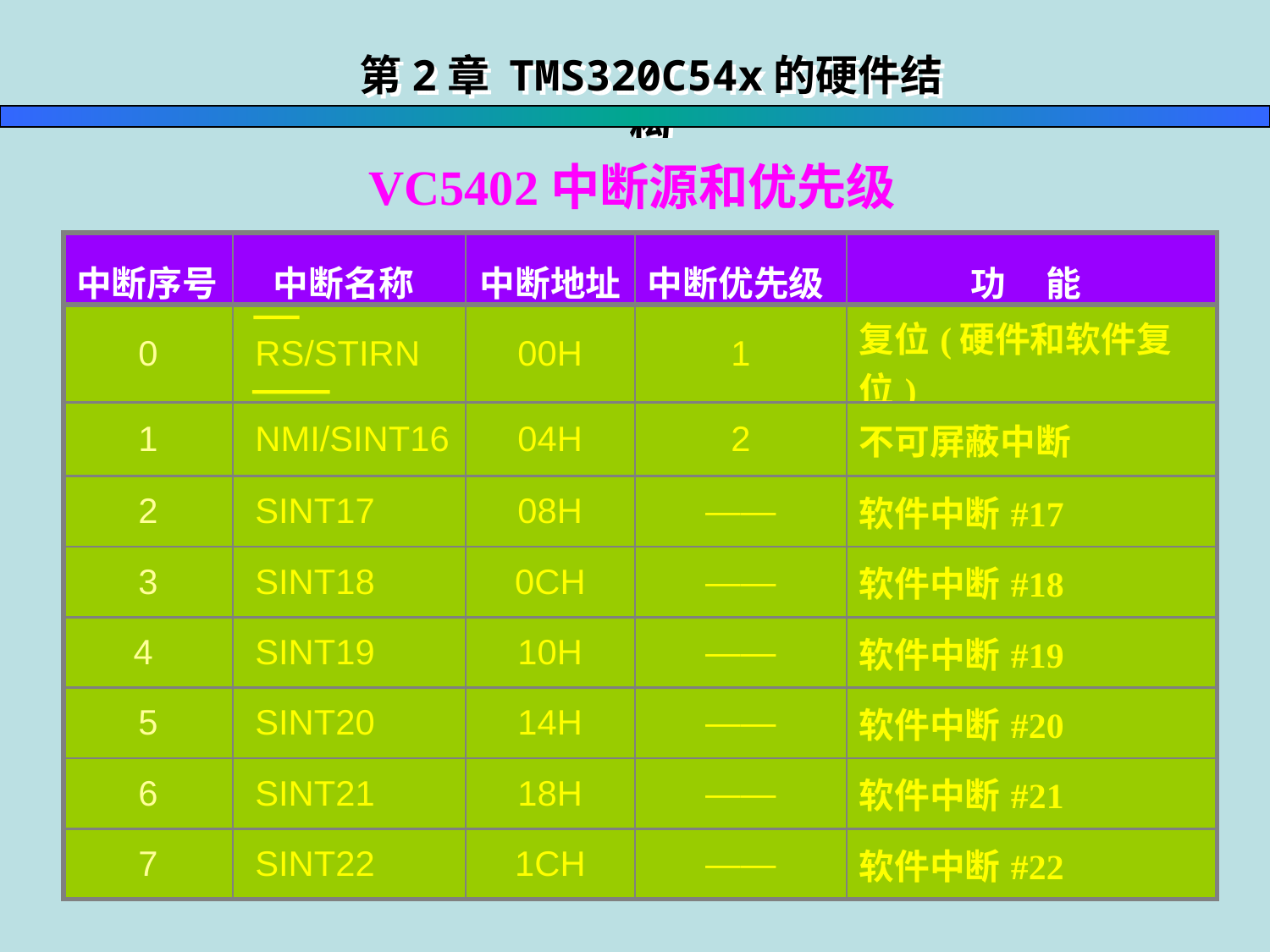

第2章 TMS320C54x的硬件结构

VC5402中断源和优先级
2.7.4 中断操作
    当同时有多个中断出现时，’C54x将按照中断优先级别的高低对它们进行中断响应。
| 中断序号 | 中断名称 | 中断地址 | 中断优先级 | 功 能 |
| --- | --- | --- | --- | --- |
| 0 | RS/STIRN | 00H | 1 | 复位(硬件和软件复位) |
| 1 | NMI/SINT16 | 04H | 2 | 不可屏蔽中断 |
| 2 | SINT17 | 08H | —— | 软件中断#17 |
| 3 | SINT18 | 0CH | —— | 软件中断#18 |
| 4 | SINT19 | 10H | —— | 软件中断#19 |
| 5 | SINT20 | 14H | —— | 软件中断#20 |
| 6 | SINT21 | 18H | —— | 软件中断#21 |
| 7 | SINT22 | 1CH | —— | 软件中断#22 |

186